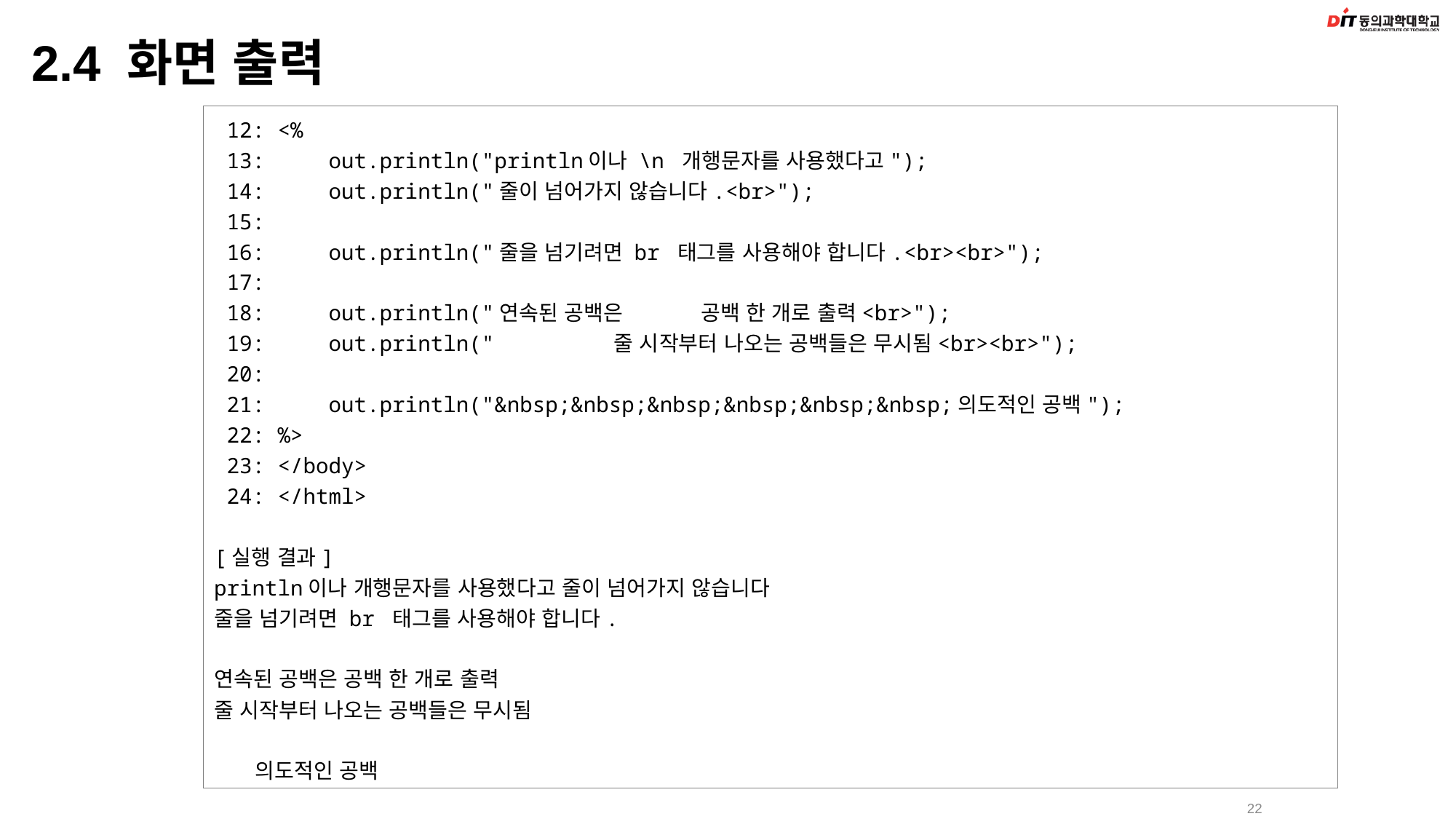

# 2.4 화면 출력
 12: <%
 13:     out.println("println이나 \n 개행문자를 사용했다고");
 14:     out.println("줄이 넘어가지 않습니다.<br>");
 15:
 16:     out.println("줄을 넘기려면 br 태그를 사용해야 합니다.<br><br>");
 17:
 18:     out.println("연속된 공백은             공백 한 개로 출력<br>");
 19:     out.println("         줄 시작부터 나오는 공백들은 무시됨<br><br>");
 20:
 21:     out.println("&nbsp;&nbsp;&nbsp;&nbsp;&nbsp;&nbsp;의도적인 공백");
 22: %>
 23: </body>
 24: </html>

[실행 결과]
println이나 개행문자를 사용했다고 줄이 넘어가지 않습니다
줄을 넘기려면 br 태그를 사용해야 합니다.

연속된 공백은 공백 한 개로 출력
줄 시작부터 나오는 공백들은 무시됨

      의도적인 공백
22